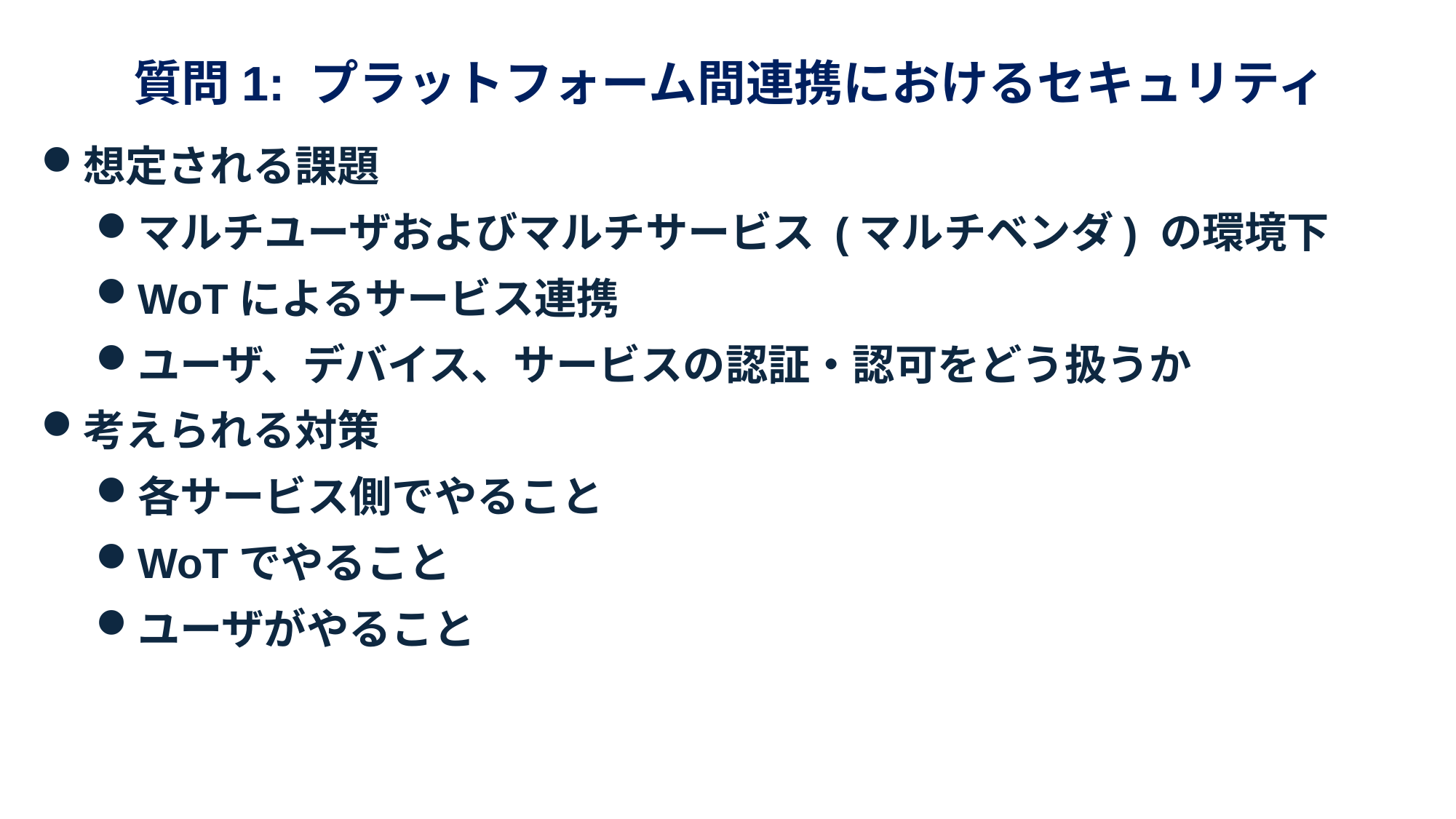

質問1: プラットフォーム間連携におけるセキュリティ
想定される課題
マルチユーザおよびマルチサービス (マルチベンダ) の環境下
WoTによるサービス連携
ユーザ、デバイス、サービスの認証・認可をどう扱うか
考えられる対策
各サービス側でやること
WoTでやること
ユーザがやること
社外秘